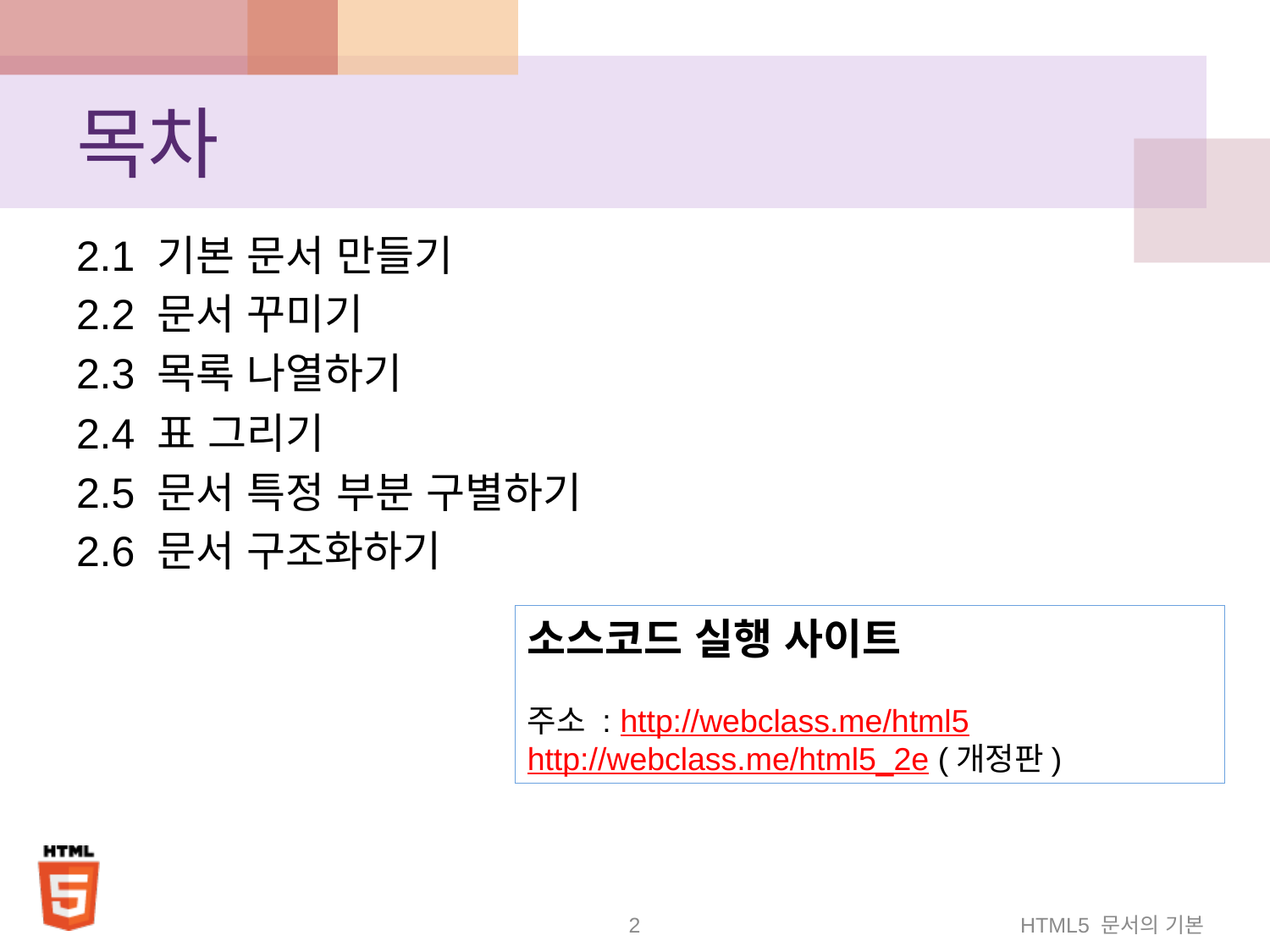

# 목차
2.1 기본 문서 만들기
2.2 문서 꾸미기
2.3 목록 나열하기
2.4 표 그리기
2.5 문서 특정 부분 구별하기
2.6 문서 구조화하기
소스코드 실행 사이트

주소 : http://webclass.me/html5
http://webclass.me/html5_2e (개정판)
2
HTML5 문서의 기본